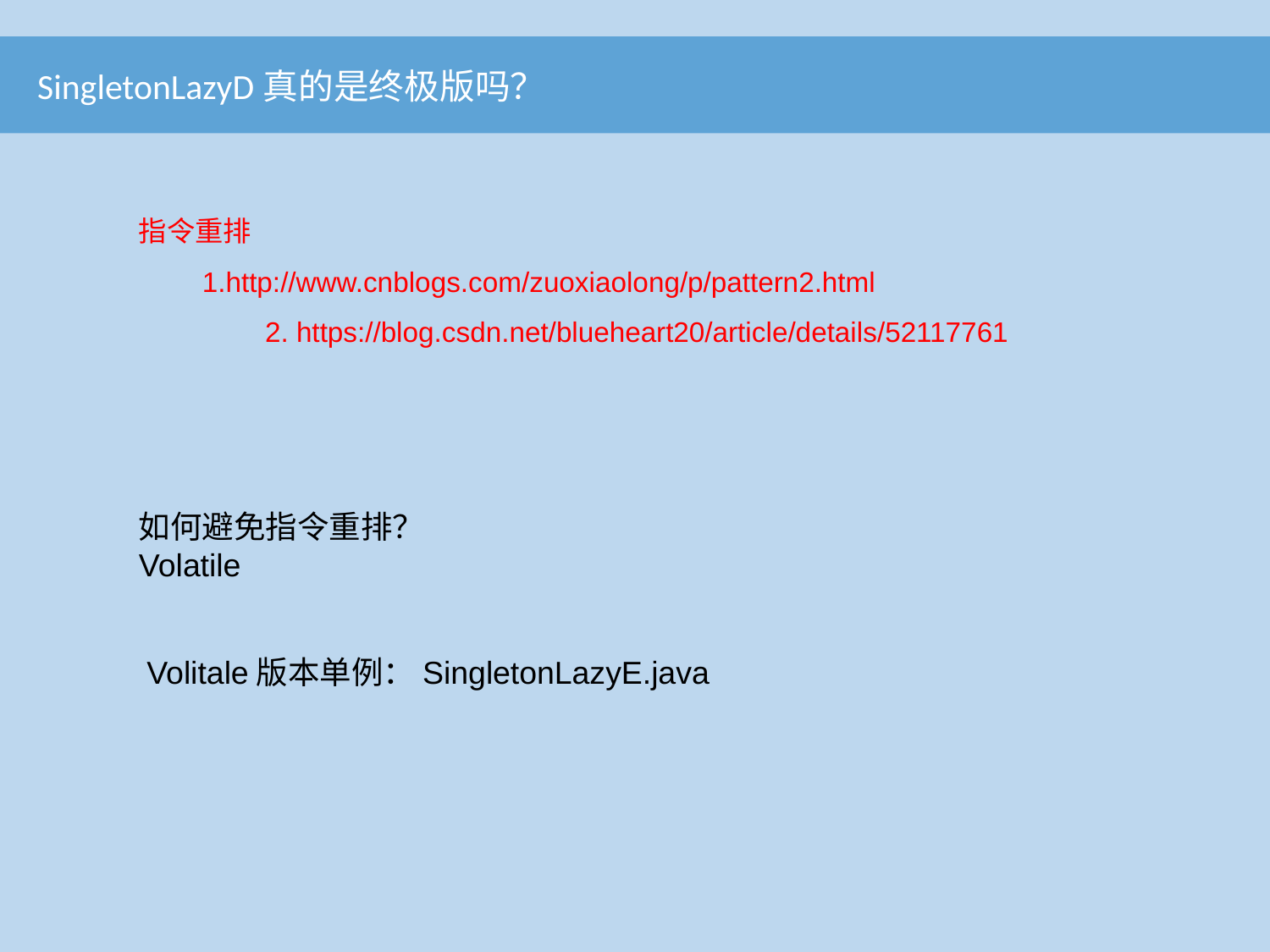

SingletonLazyD真的是终极版吗？
指令重排
1.http://www.cnblogs.com/zuoxiaolong/p/pattern2.html
        2. https://blog.csdn.net/blueheart20/article/details/52117761
如何避免指令重排？
Volatile
Volitale版本单例：SingletonLazyE.java